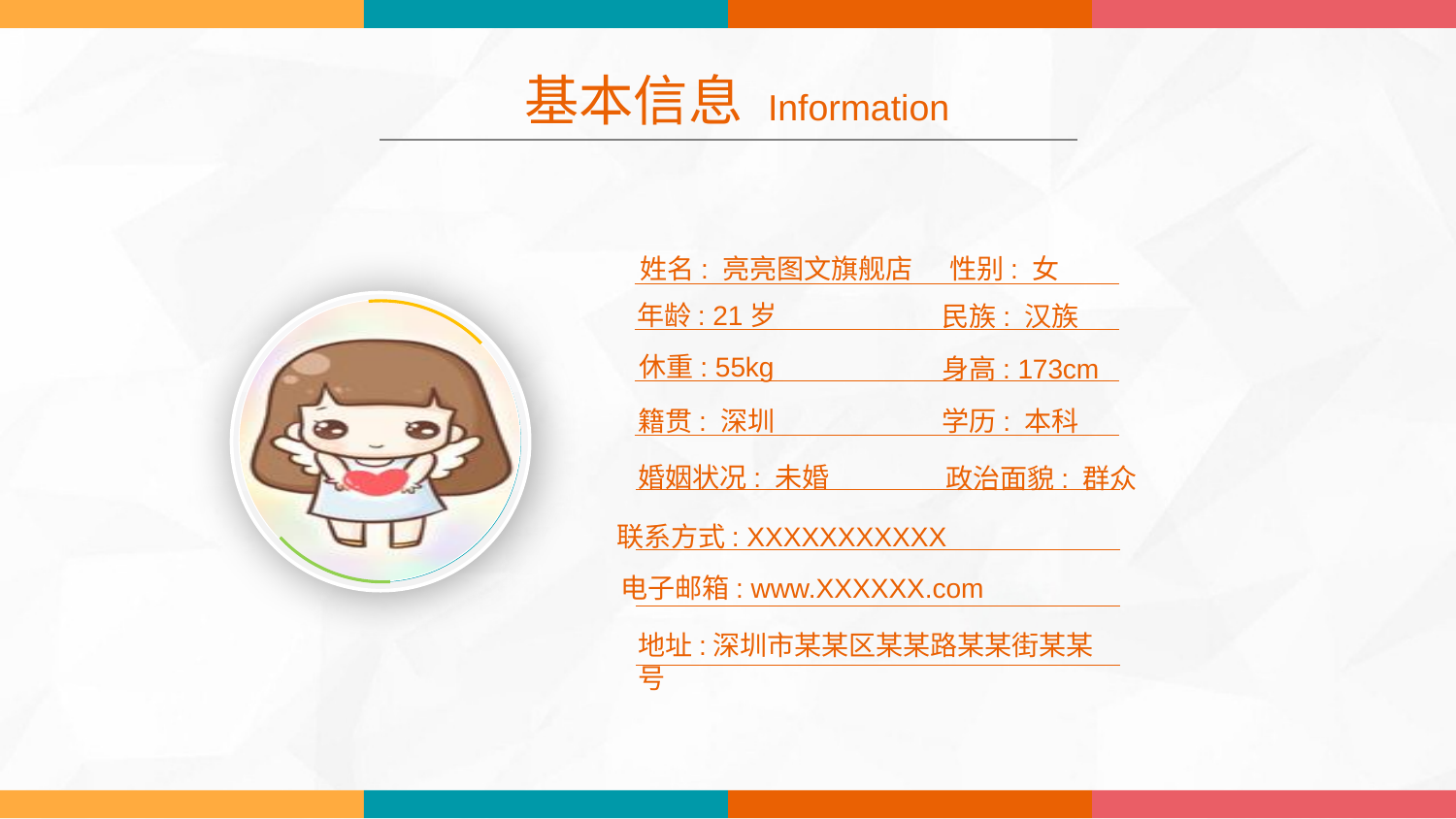

基本信息 Information
姓名: 亮亮图文旗舰店
性别: 女
年龄: 21岁
民族: 汉族
休重: 55kg
身高: 173cm
籍贯: 深圳
学历: 本科
婚姻状况: 未婚
政治面貌: 群众
联系方式: XXXXXXXXXXX
电子邮箱: www.XXXXXX.com
地址:深圳市某某区某某路某某街某某号